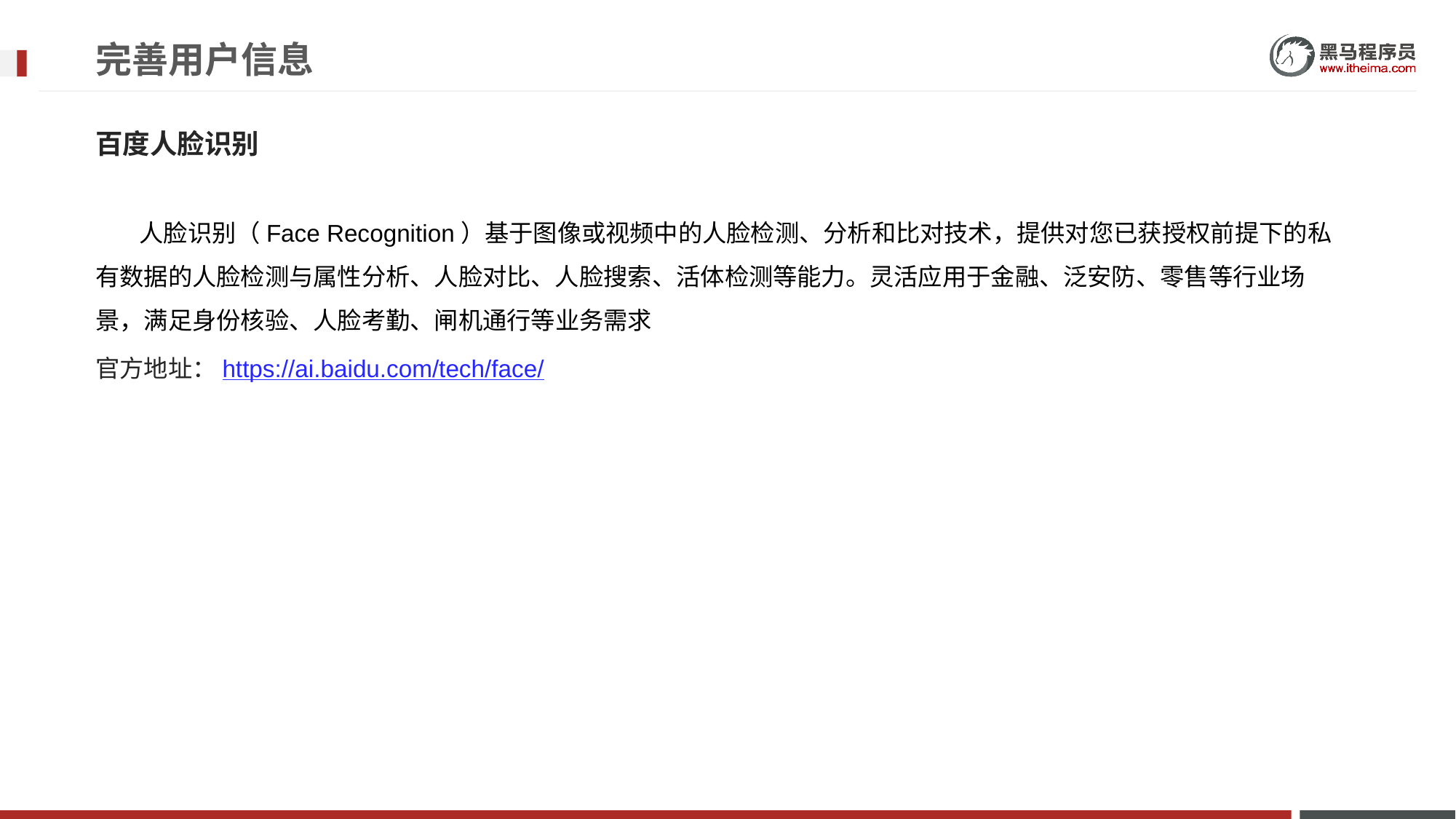

# 完善用户信息
百度人脸识别
       人脸识别（Face Recognition）基于图像或视频中的人脸检测、分析和比对技术，提供对您已获授权前提下的私有数据的人脸检测与属性分析、人脸对比、人脸搜索、活体检测等能力。灵活应用于金融、泛安防、零售等行业场景，满足身份核验、人脸考勤、闸机通行等业务需求
官方地址：https://ai.baidu.com/tech/face/